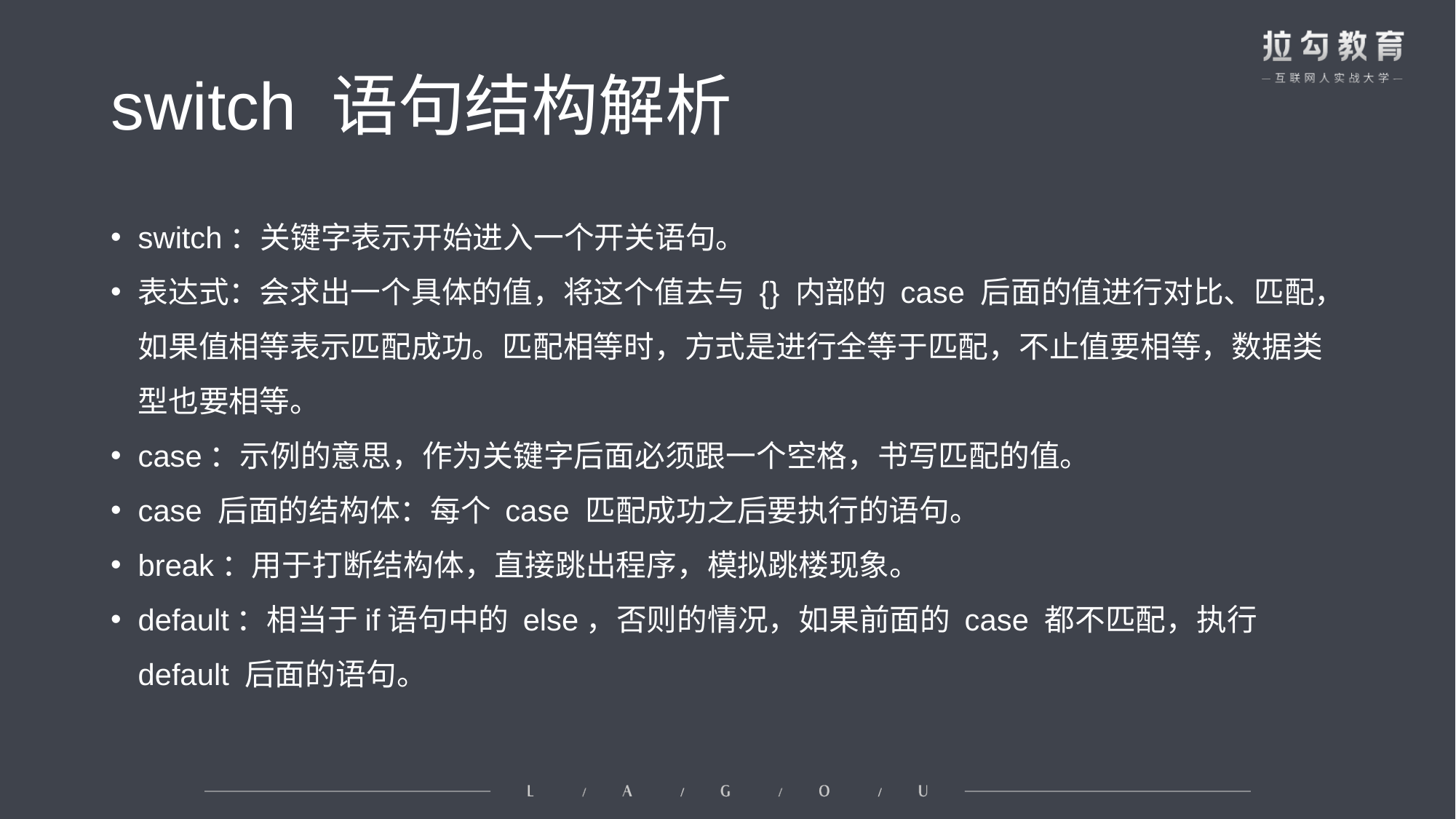

# switch 语句结构解析
switch：关键字表示开始进入一个开关语句。
表达式：会求出一个具体的值，将这个值去与 {} 内部的 case 后面的值进行对比、匹配，如果值相等表示匹配成功。匹配相等时，方式是进行全等于匹配，不止值要相等，数据类型也要相等。
case：示例的意思，作为关键字后面必须跟一个空格，书写匹配的值。
case 后面的结构体：每个 case 匹配成功之后要执行的语句。
break：用于打断结构体，直接跳出程序，模拟跳楼现象。
default：相当于if语句中的 else，否则的情况，如果前面的 case 都不匹配，执行 default 后面的语句。